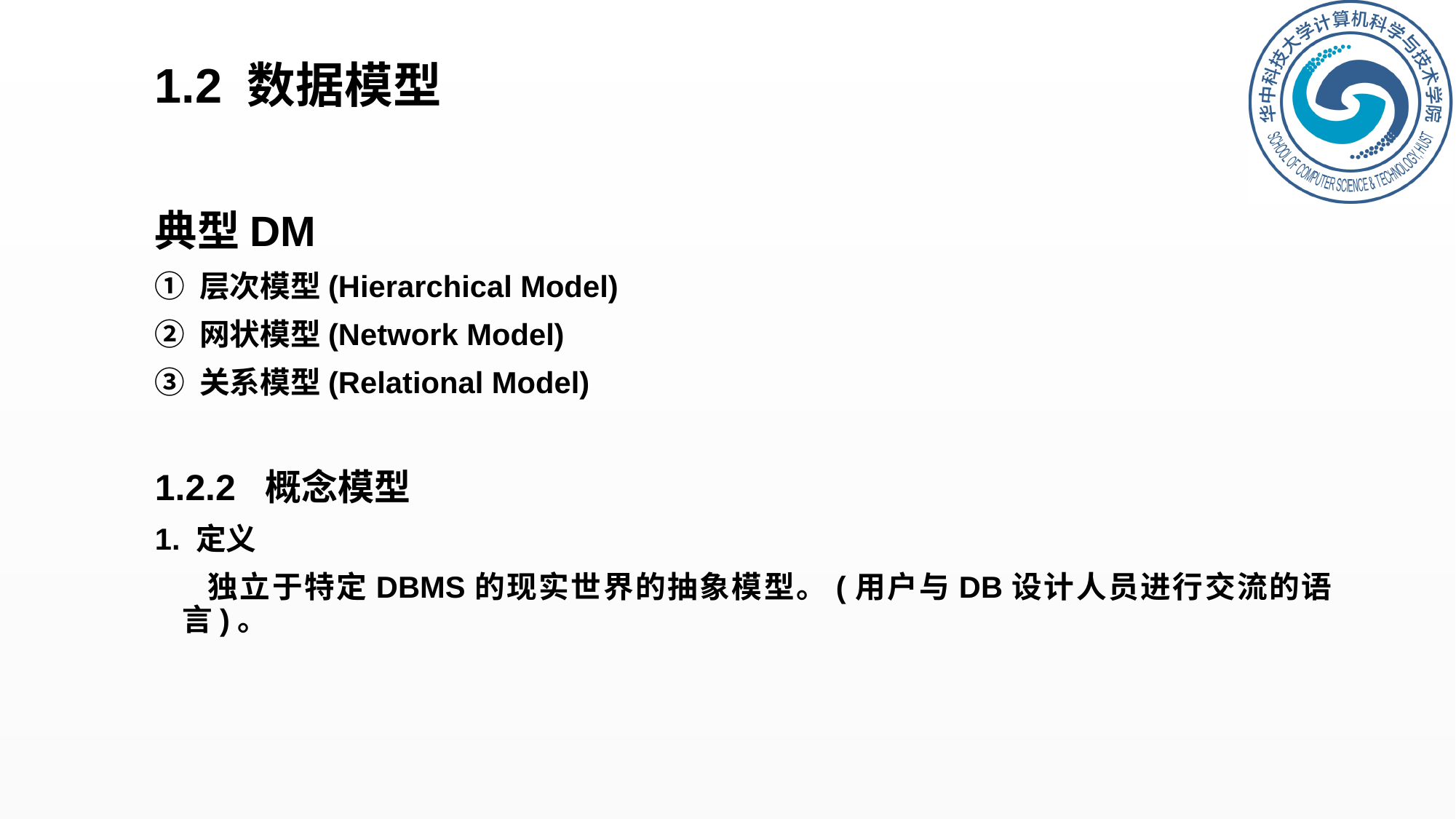

# 1.2 数据模型
典型DM
① 层次模型(Hierarchical Model)
② 网状模型(Network Model)
③ 关系模型(Relational Model)

1.2.2  概念模型
1. 定义
     独立于特定DBMS的现实世界的抽象模型。(用户与DB设计人员进行交流的语言)。